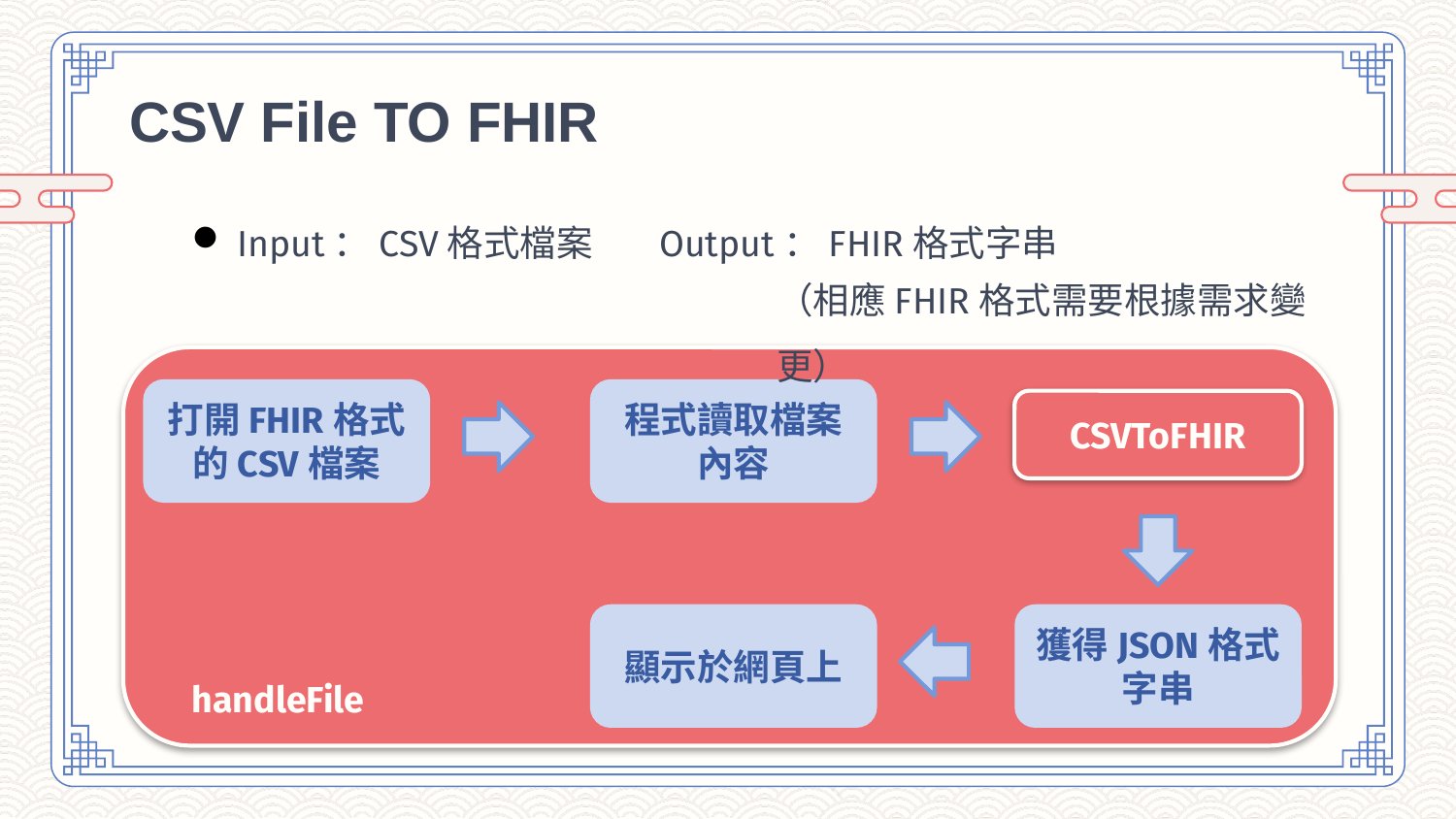

# CSV File TO FHIR
Input：CSV格式檔案       Output：FHIR格式字串
（相應FHIR格式需要根據需求變更）

打開FHIR格式的CSV檔案
程式讀取檔案內容
CSVToFHIR

顯示於網頁上
獲得JSON格式字串

handleFile